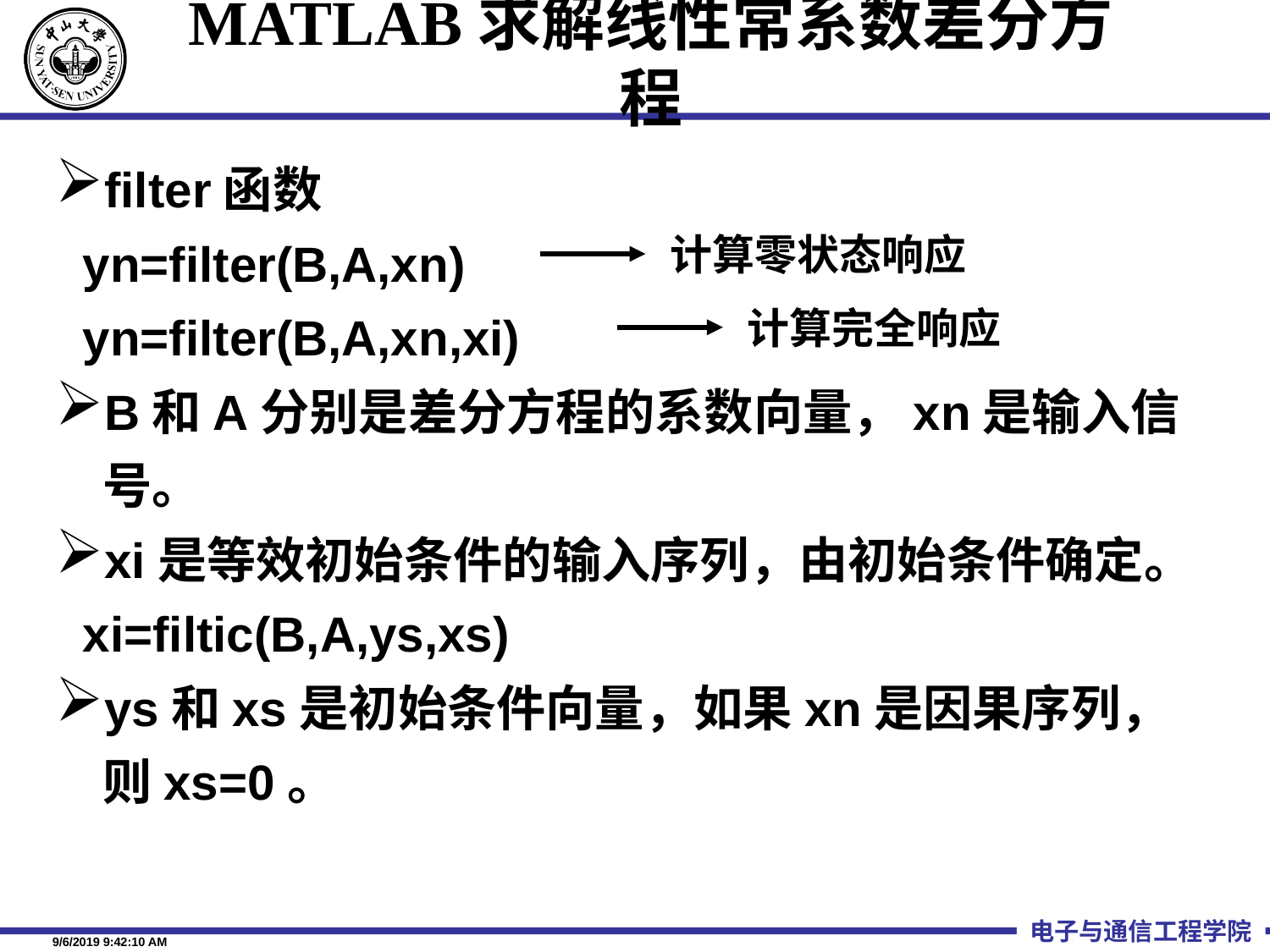

# MATLAB求解线性常系数差分方程
filter函数
  yn=filter(B,A,xn)
  yn=filter(B,A,xn,xi)
B和A分别是差分方程的系数向量，xn是输入信号。
xi是等效初始条件的输入序列，由初始条件确定。
  xi=filtic(B,A,ys,xs)
ys和xs是初始条件向量，如果xn是因果序列，则xs=0。

计算零状态响应
计算完全响应